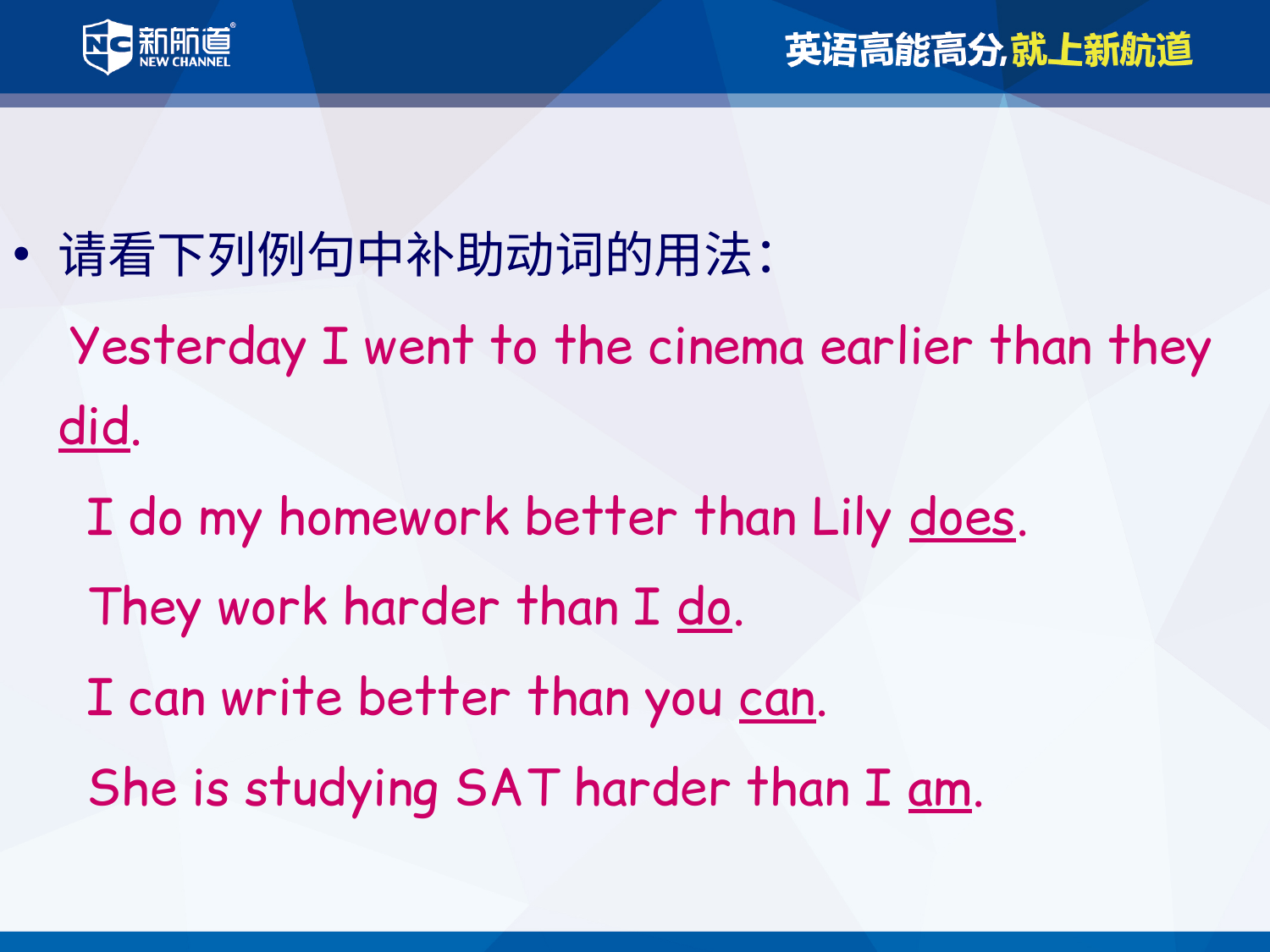

请看下列例句中补助动词的用法：
     Yesterday I went to the cinema earlier than they did.
     I do my homework better than Lily does.
     They work harder than I do.
     I can write better than you can.
     She is studying SAT harder than I am.